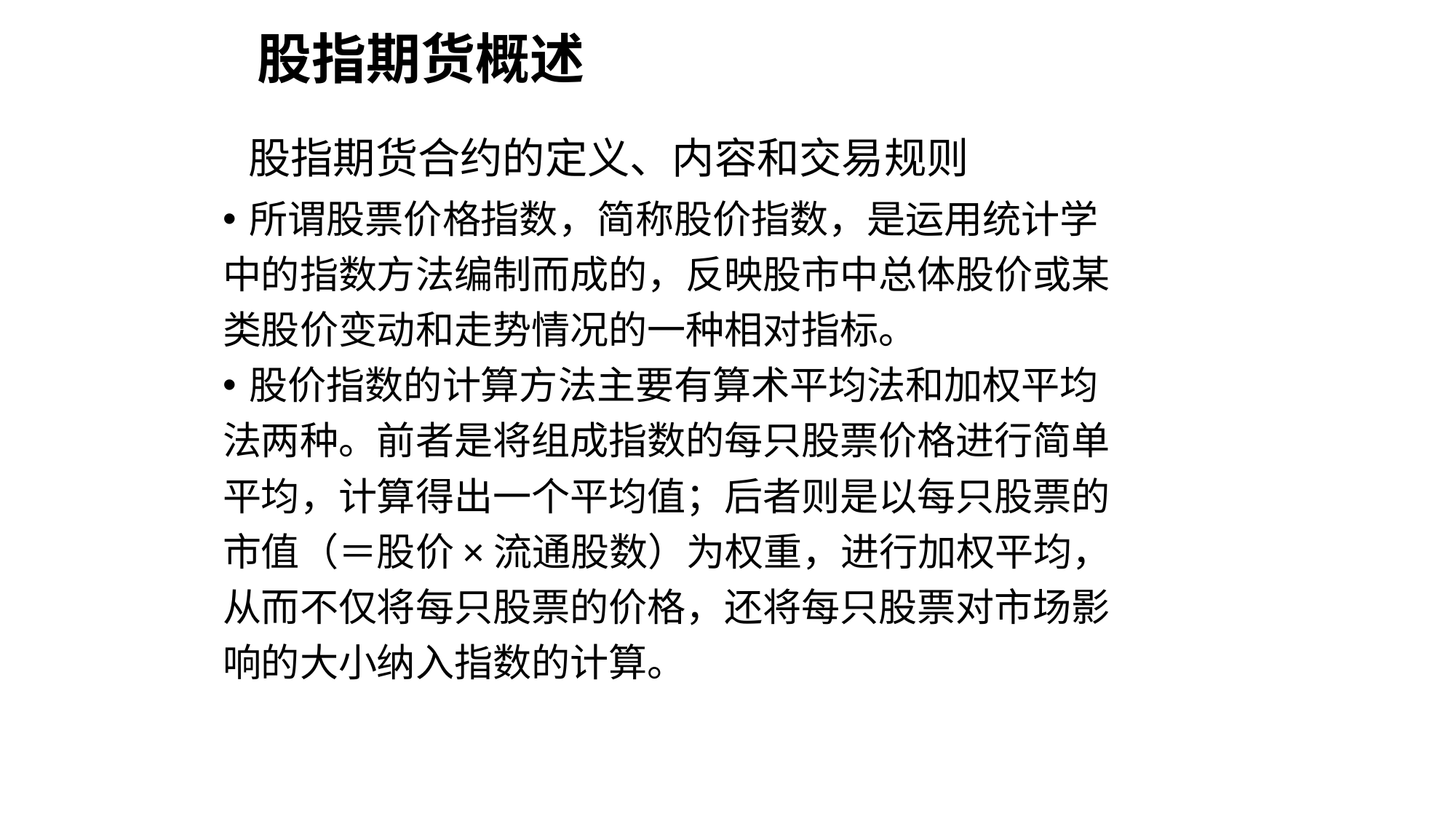

# 股指期货概述
股指期货合约的定义、内容和交易规则
所谓股票价格指数，简称股价指数，是运用统计学
中的指数方法编制而成的，反映股市中总体股价或某
类股价变动和走势情况的一种相对指标。
股价指数的计算方法主要有算术平均法和加权平均
法两种。前者是将组成指数的每只股票价格进行简单
平均，计算得出一个平均值；后者则是以每只股票的
市值（＝股价×流通股数）为权重，进行加权平均，
从而不仅将每只股票的价格，还将每只股票对市场影
响的大小纳入指数的计算。